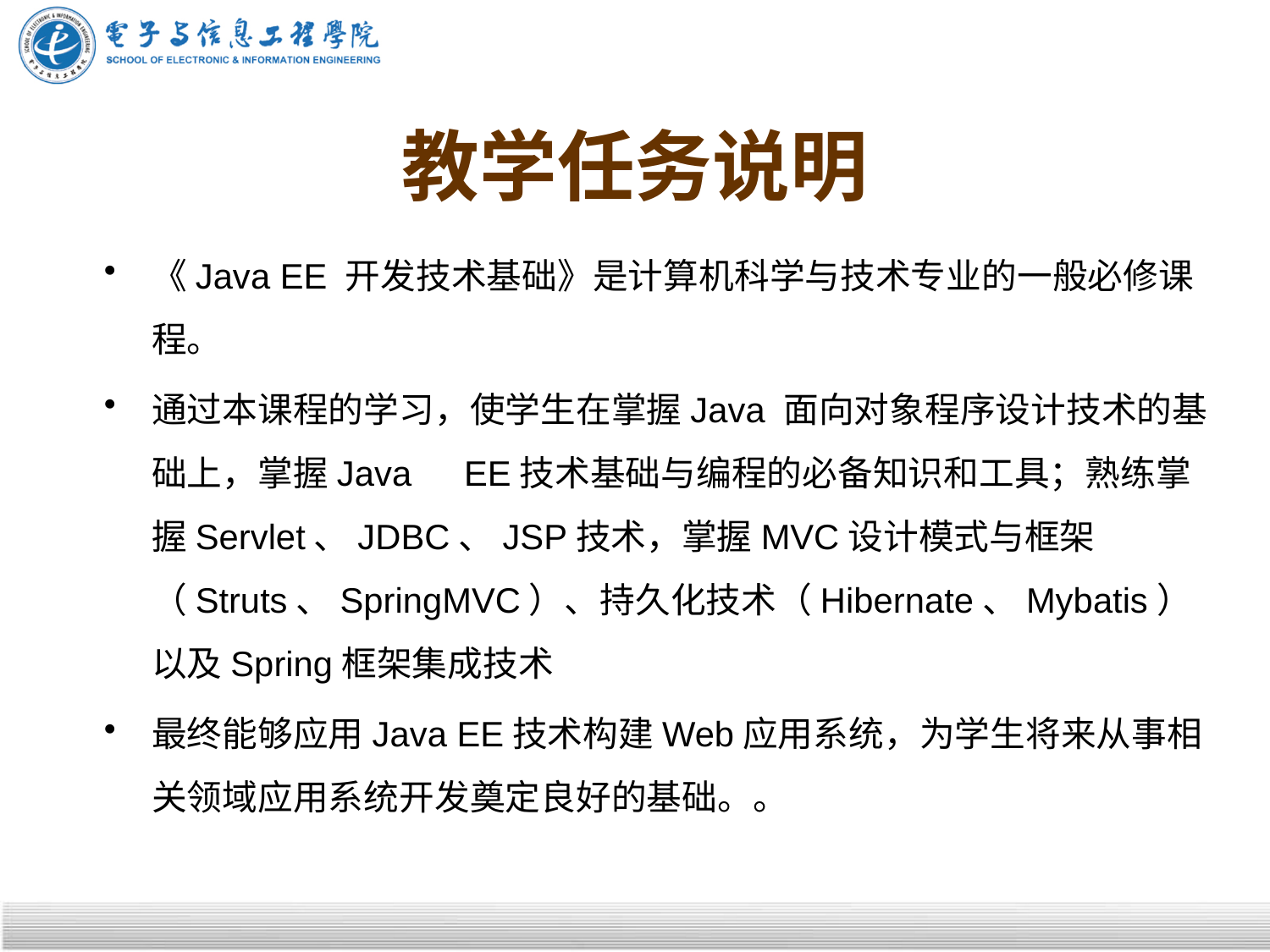

# 教学任务说明
《Java EE 开发技术基础》是计算机科学与技术专业的一般必修课程。
通过本课程的学习，使学生在掌握Java 面向对象程序设计技术的基础上，掌握Java　EE技术基础与编程的必备知识和工具；熟练掌握Servlet、JDBC、JSP技术，掌握MVC设计模式与框架（Struts、SpringMVC）、持久化技术（Hibernate、Mybatis）以及Spring框架集成技术
最终能够应用Java EE技术构建Web应用系统，为学生将来从事相关领域应用系统开发奠定良好的基础。。
2